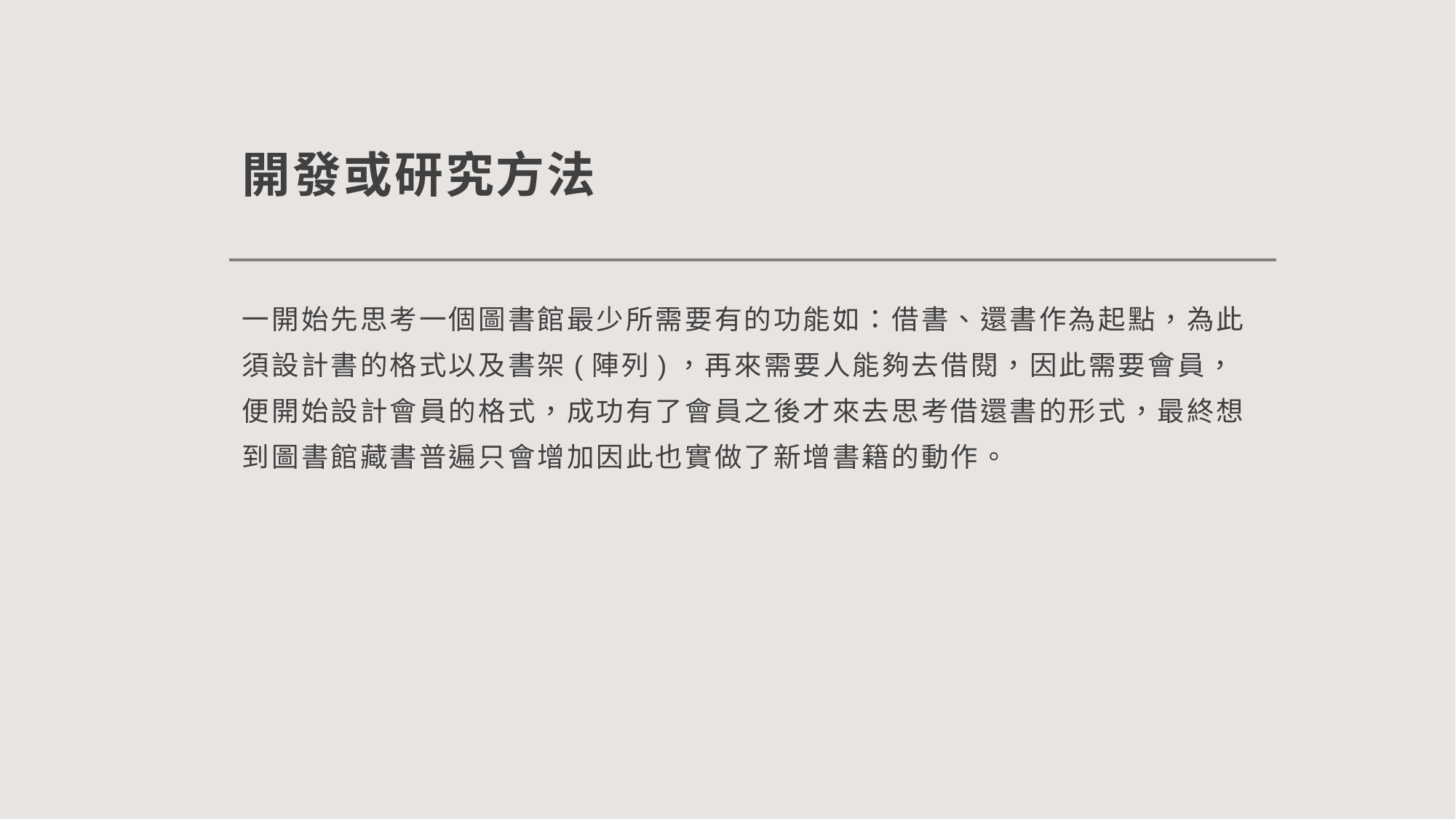

# 開發或研究方法
一開始先思考一個圖書館最少所需要有的功能如：借書、還書作為起點，為此須設計書的格式以及書架(陣列)，再來需要人能夠去借閱，因此需要會員，便開始設計會員的格式，成功有了會員之後才來去思考借還書的形式，最終想到圖書館藏書普遍只會增加因此也實做了新增書籍的動作。